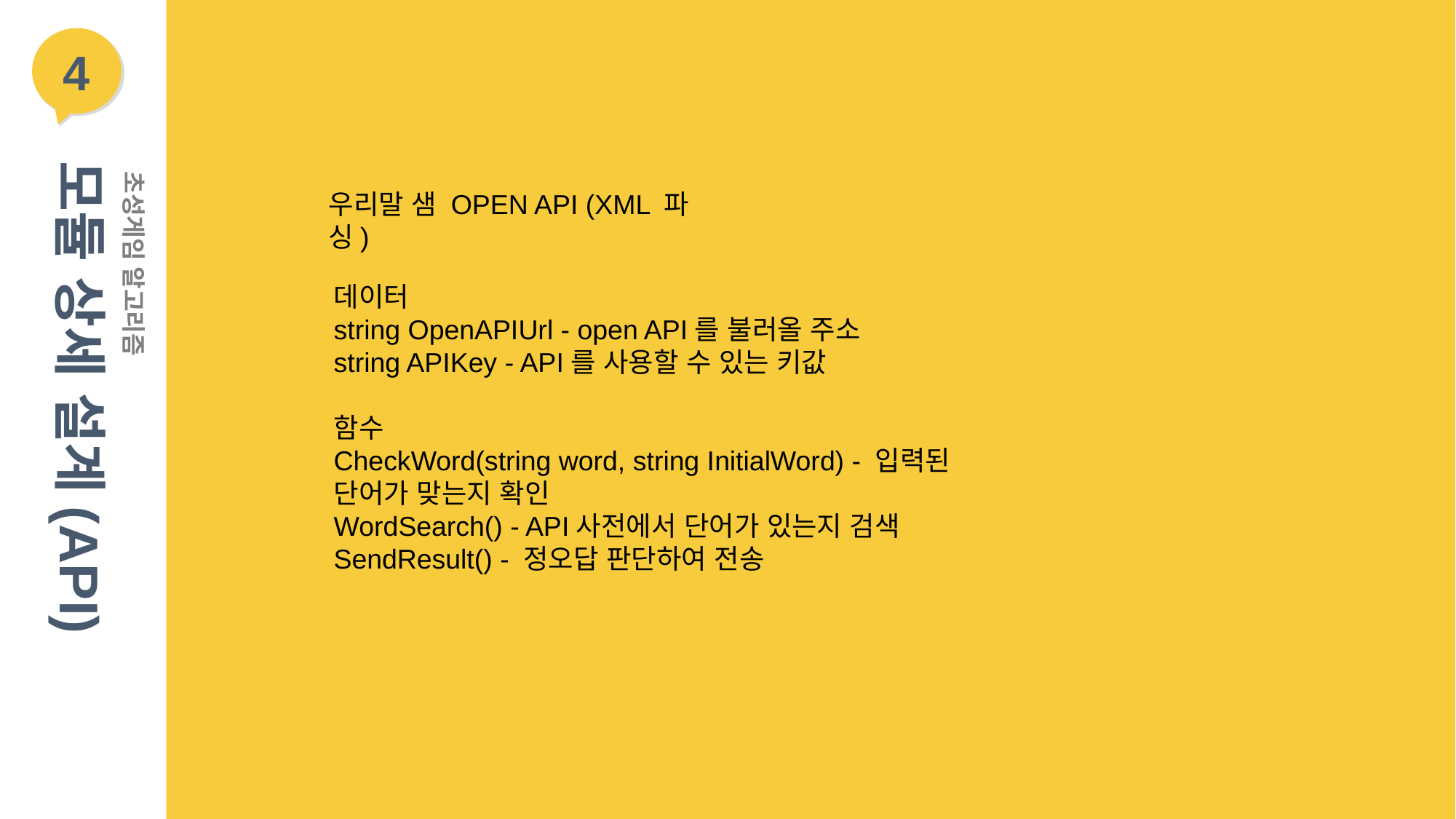

4

모듈 상세 설계(API)
초성게임 알고리즘
우리말 샘 OPEN API (XML 파싱)
데이터
string OpenAPIUrl - open API를 불러올 주소
string APIKey - API를 사용할 수 있는 키값

함수
CheckWord(string word, string InitialWord) - 입력된 단어가 맞는지 확인
WordSearch() - API사전에서 단어가 있는지 검색
SendResult() - 정오답 판단하여 전송